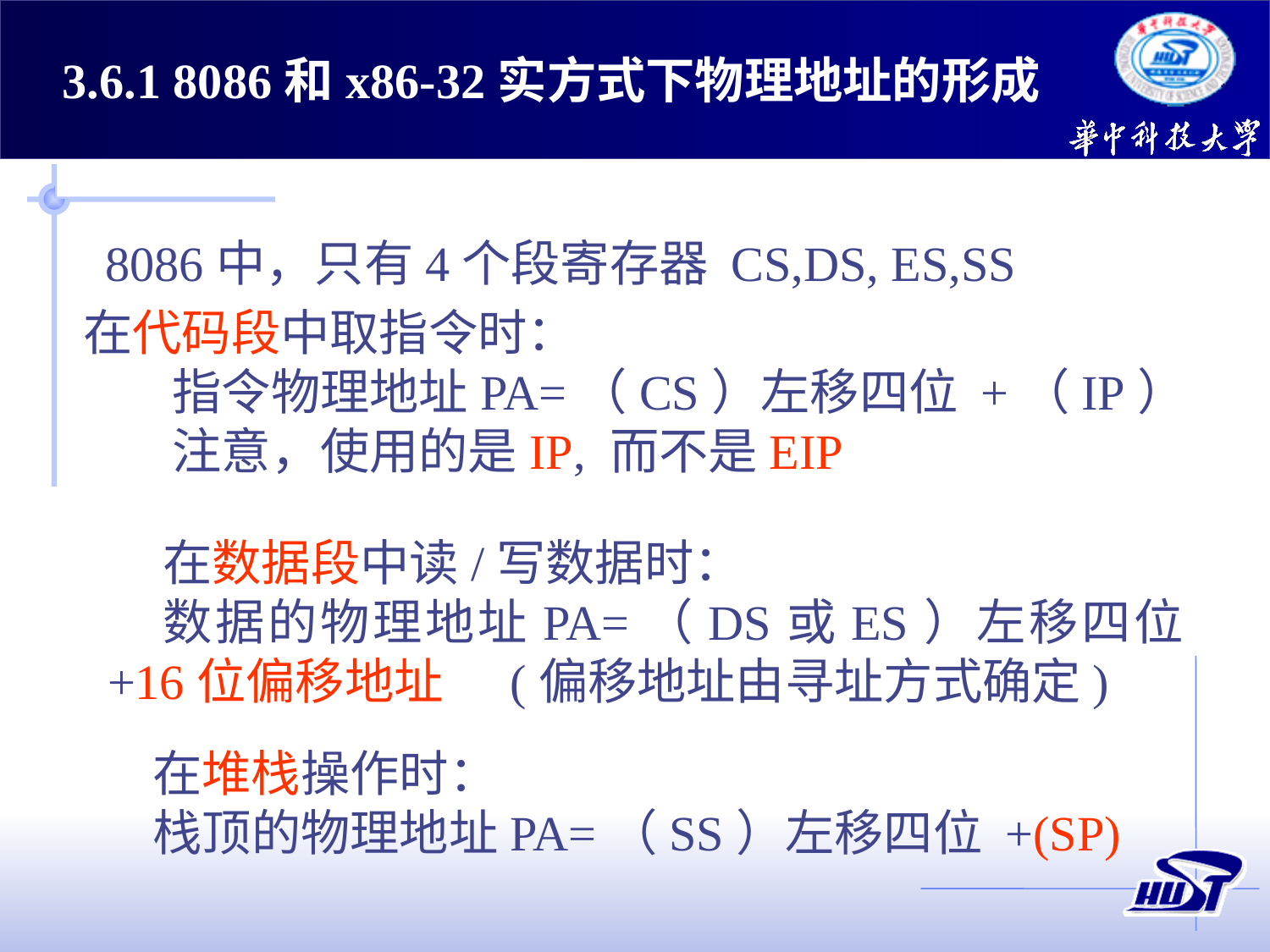

3.6.1 8086和x86-32实方式下物理地址的形成
8086中，只有4个段寄存器 CS,DS, ES,SS
在代码段中取指令时：
       指令物理地址PA=（CS）左移四位 +（IP）
       注意，使用的是IP, 而不是EIP
在数据段中读/写数据时：
数据的物理地址PA=（DS或ES）左移四位 +16位偏移地址     (偏移地址由寻址方式确定)
在堆栈操作时：
栈顶的物理地址PA=（SS）左移四位 +(SP)